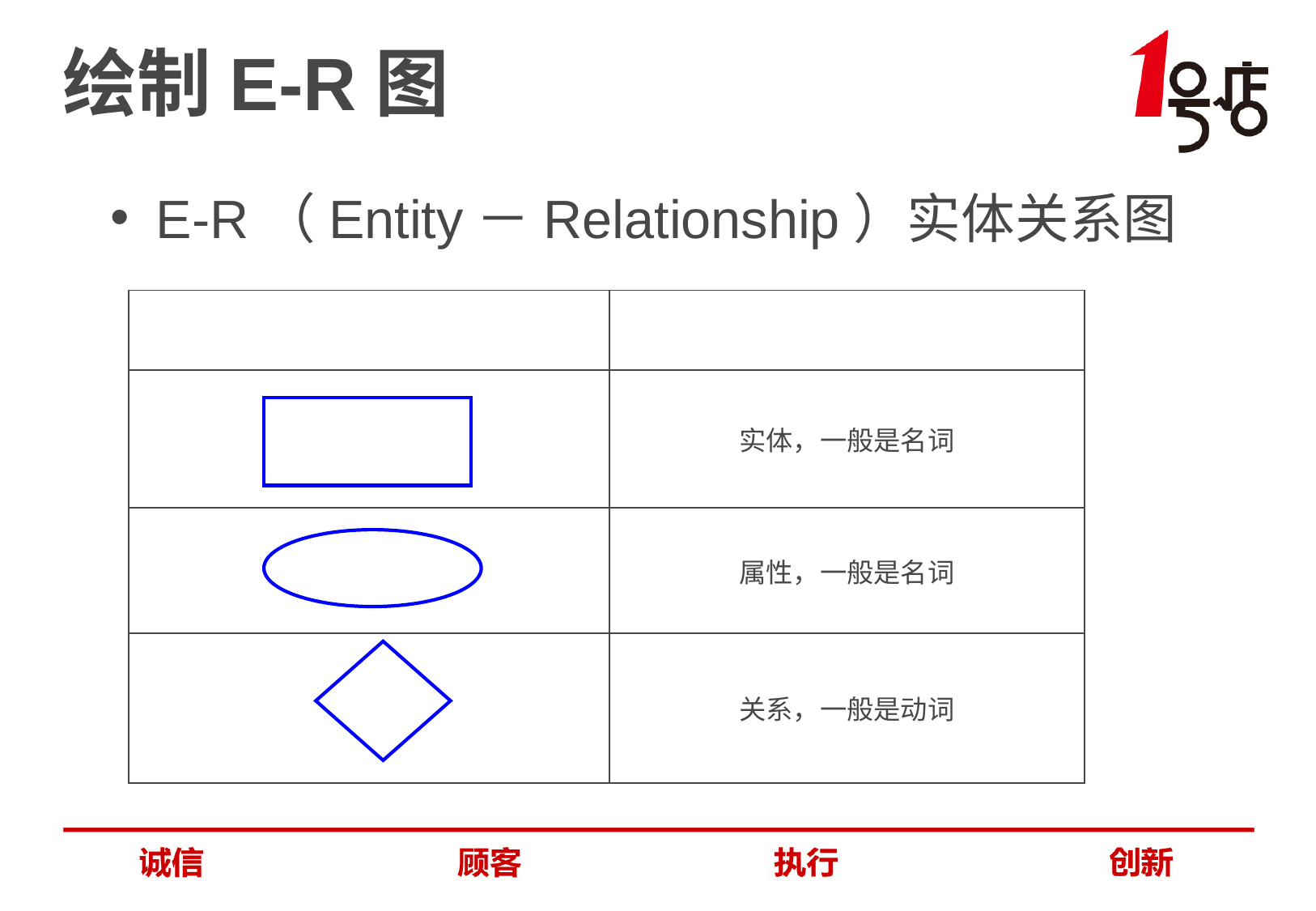

# 绘制E-R图
E-R（Entity－Relationship）实体关系图
| 符合 | 含义 |
| --- | --- |
|  | 实体，一般是名词 |
|  | 属性，一般是名词 |
|  | 关系，一般是动词 |